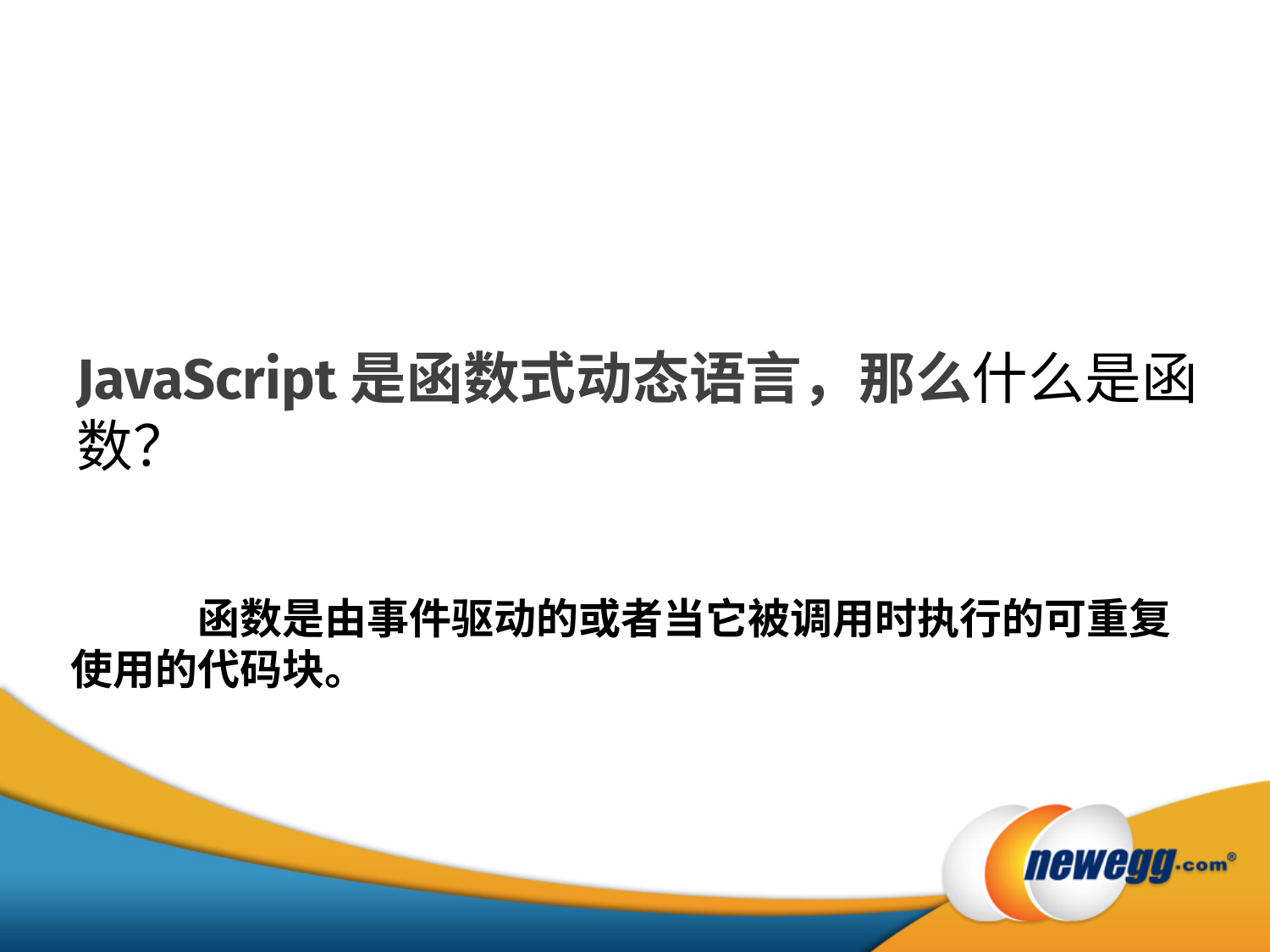

JavaScript是函数式动态语言，那么什么是函数？
	函数是由事件驱动的或者当它被调用时执行的可重复
使用的代码块。